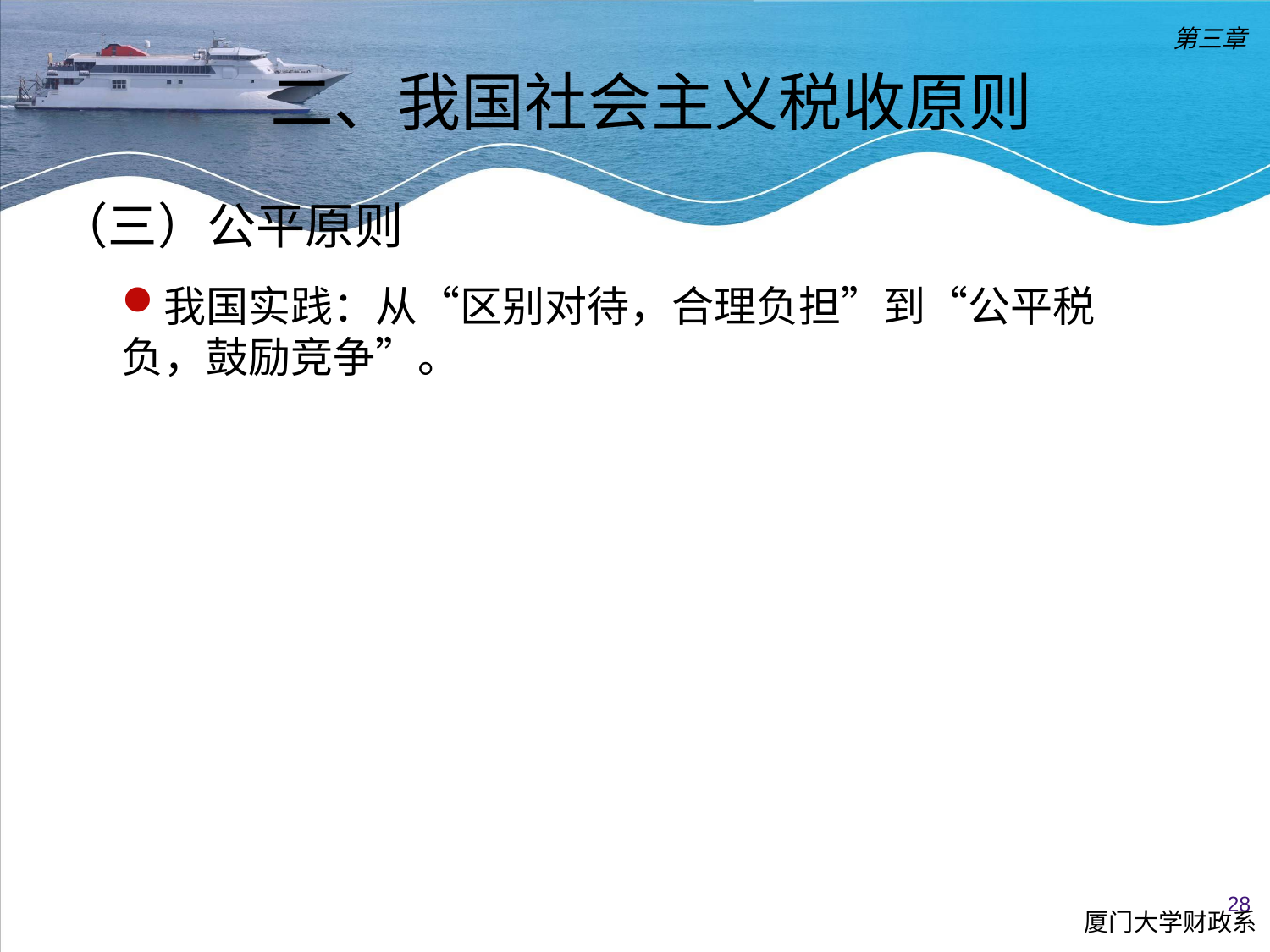

第三章
二、我国社会主义税收原则
（三）公平原则
我国实践：从“区别对待，合理负担”到“公平税负，鼓励竞争”。
28
厦门大学财政系